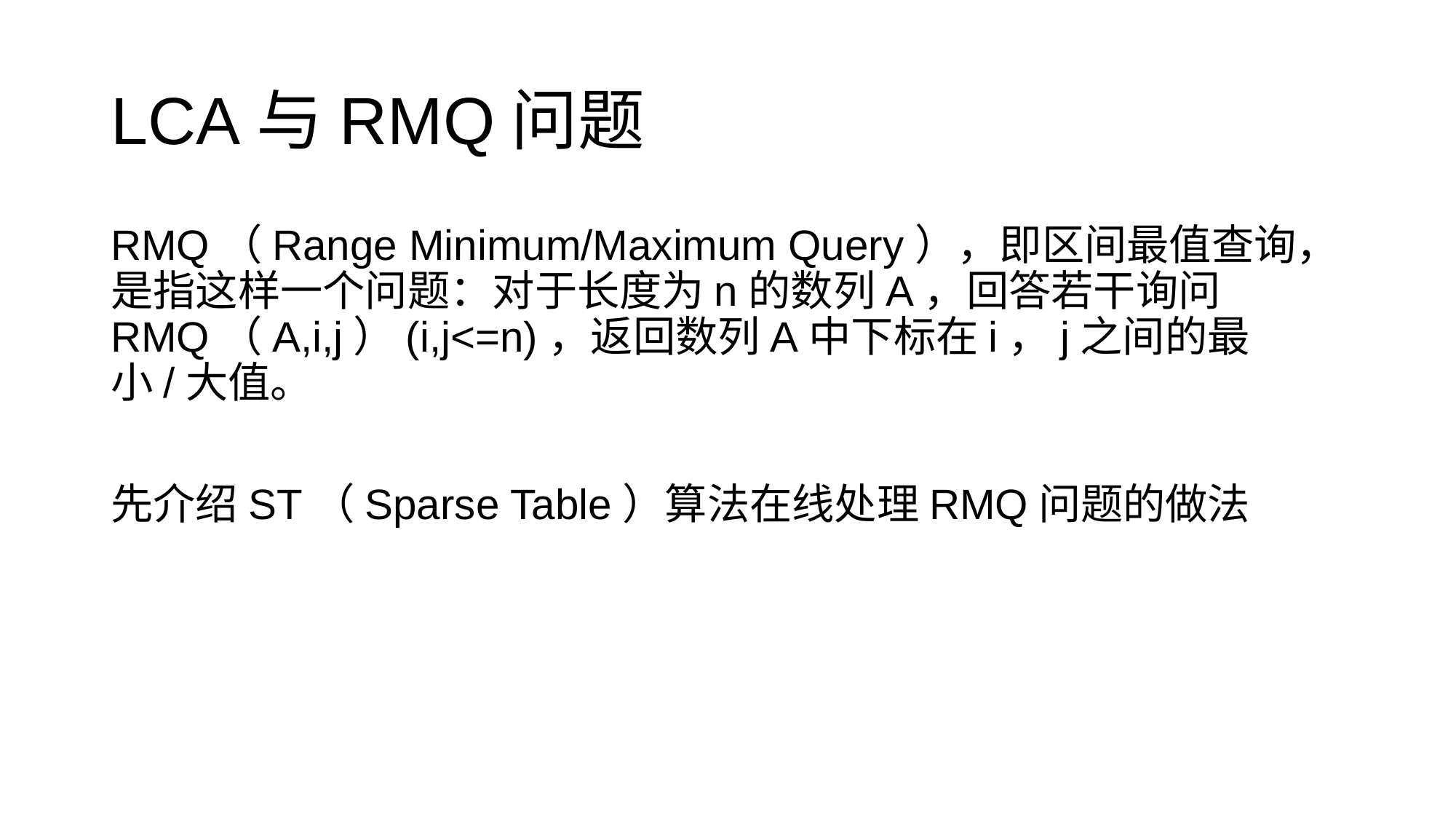

# LCA与RMQ问题
RMQ（Range Minimum/Maximum Query），即区间最值查询，是指这样一个问题：对于长度为n的数列A，回答若干询问RMQ（A,i,j）(i,j<=n)，返回数列A中下标在i，j之间的最小/大值。

先介绍ST（Sparse Table）算法在线处理RMQ问题的做法